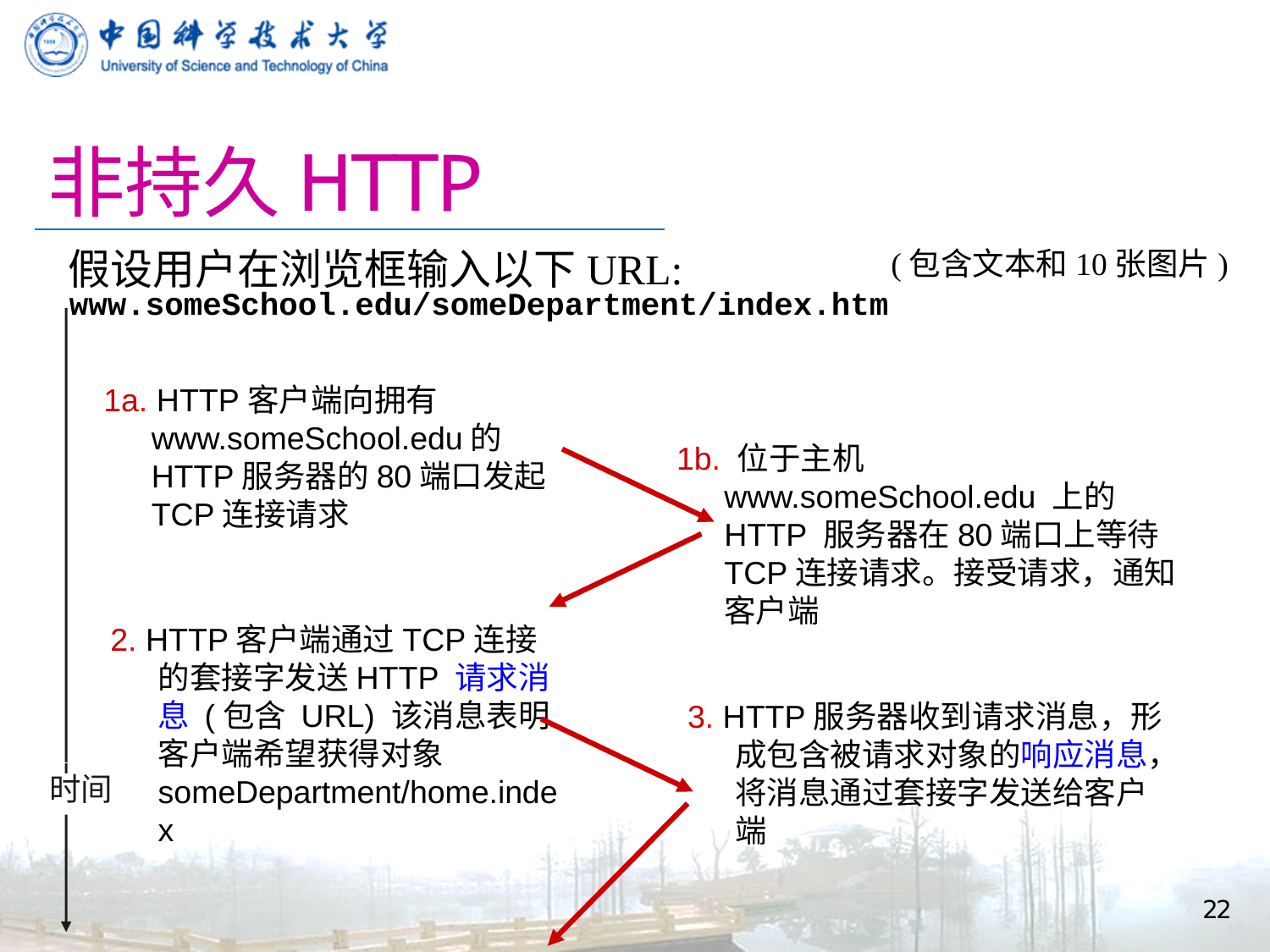

# 非持久HTTP
假设用户在浏览框输入以下URL:
(包含文本和10张图片)
www.someSchool.edu/someDepartment/index.htm

1a. HTTP客户端向拥有www.someSchool.edu的HTTP服务器的80端口发起TCP连接请求
1b. 位于主机www.someSchool.edu 上的HTTP 服务器在80端口上等待TCP连接请求。接受请求，通知客户端

2. HTTP客户端通过TCP连接的套接字发送HTTP 请求消息 (包含 URL) 该消息表明客户端希望获得对象 someDepartment/home.index
3. HTTP服务器收到请求消息，形成包含被请求对象的响应消息，将消息通过套接字发送给客户端

时间

22